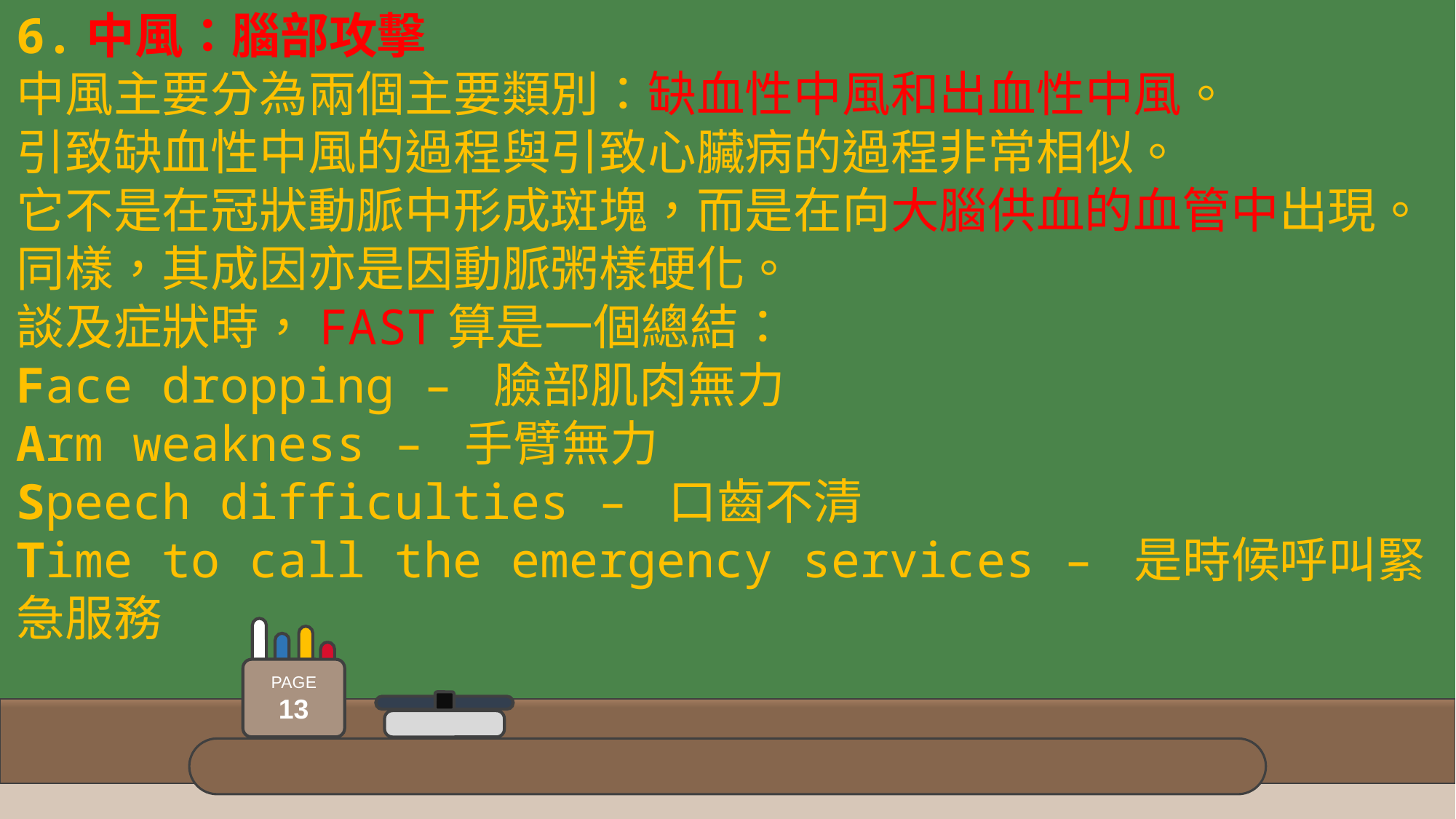

6.中風：腦部攻擊
中風主要分為兩個主要類別：缺血性中風和出血性中風。
引致缺血性中風的過程與引致心臟病的過程非常相似。
它不是在冠狀動脈中形成斑塊，而是在向大腦供血的血管中出現。同樣，其成因亦是因動脈粥樣硬化。
談及症狀時，FAST算是一個總結：
Face dropping – 臉部肌肉無力
Arm weakness – 手臂無力
Speech difficulties – 口齒不清
Time to call the emergency services – 是時候呼叫緊急服務

PAGE
13